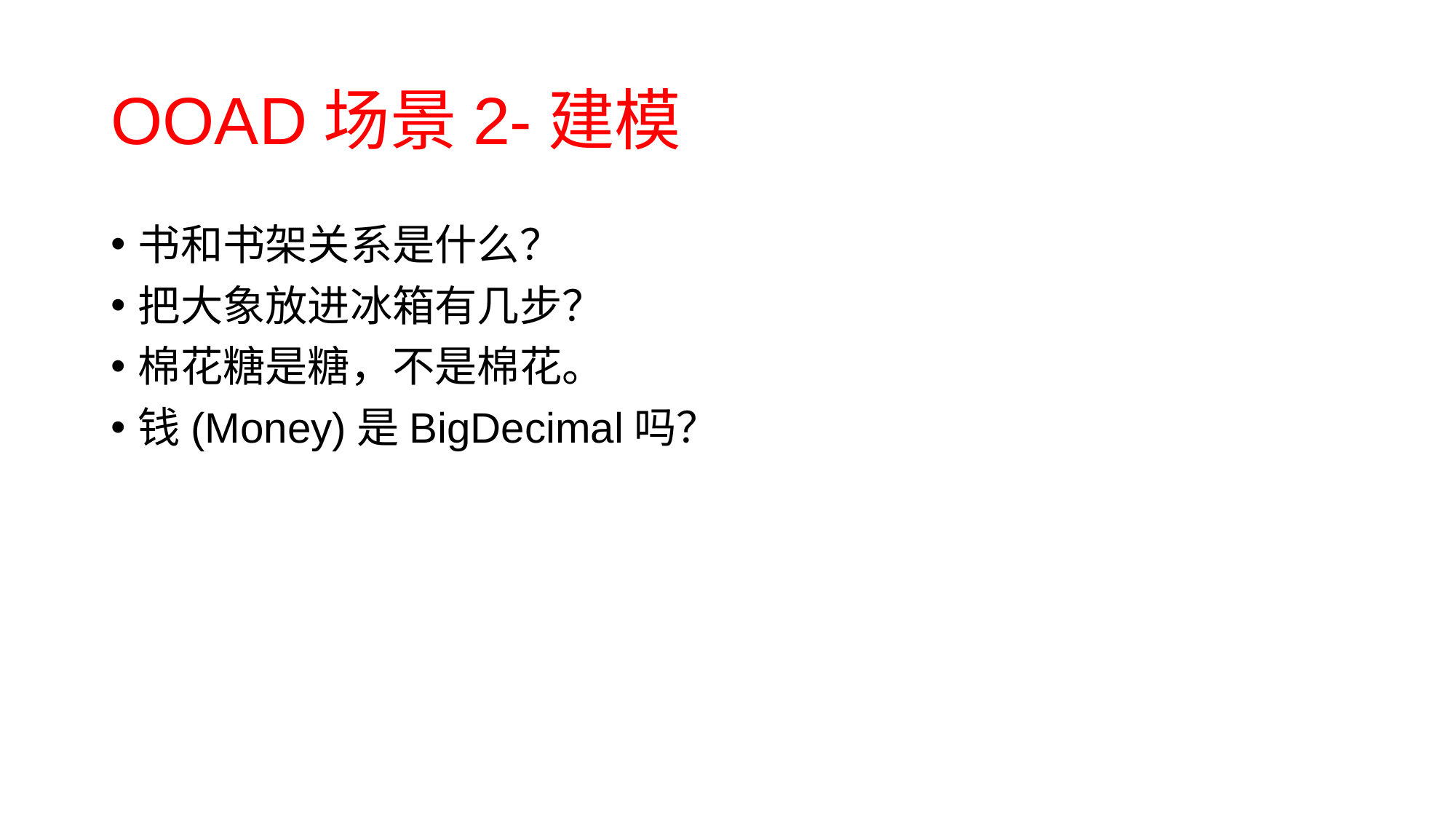

# OOAD场景2-建模
书和书架关系是什么？
把大象放进冰箱有几步？
棉花糖是糖，不是棉花。
钱(Money)是BigDecimal吗？